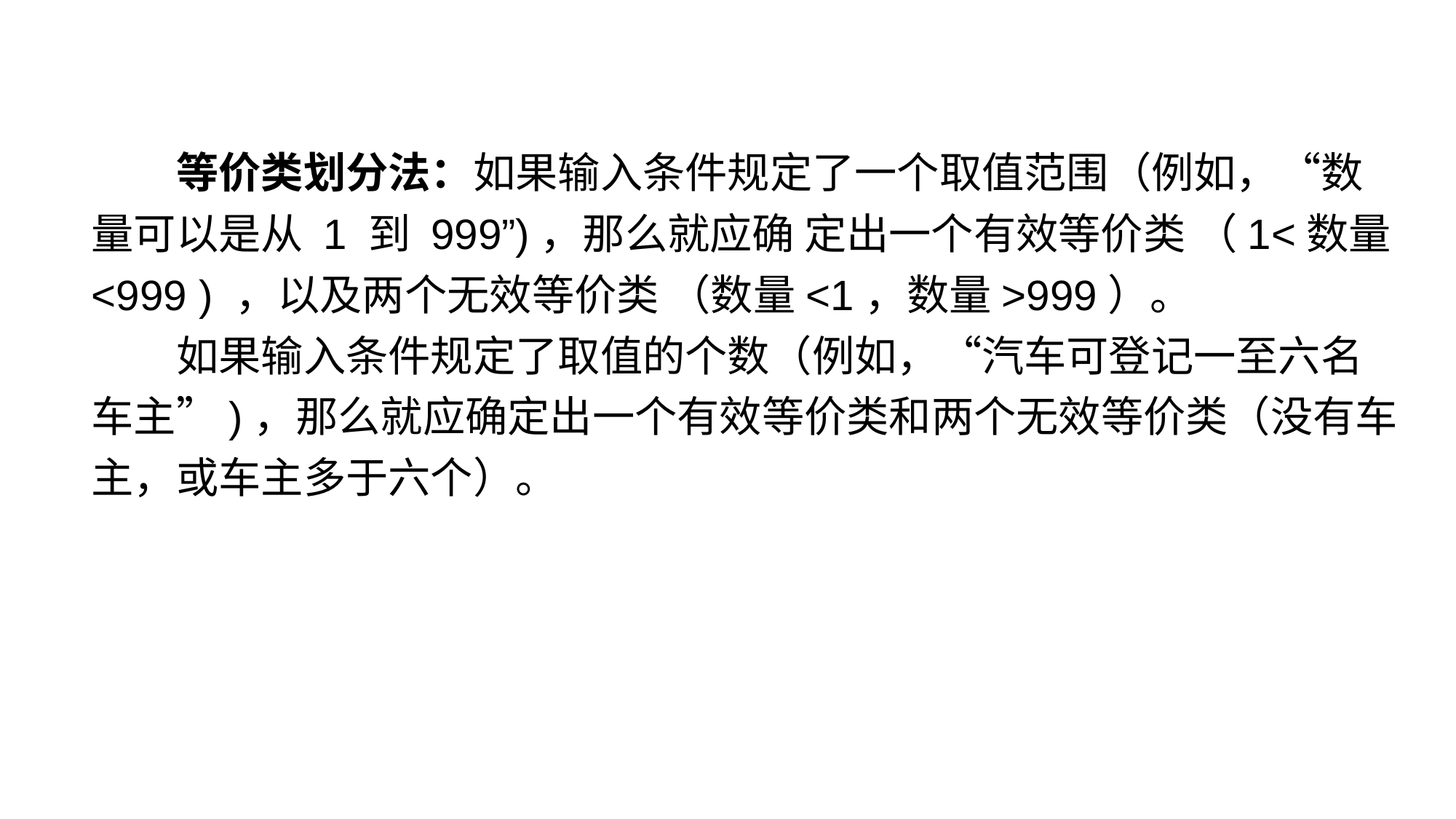

等价类划分法：如果输入条件规定了一个取值范围（例如，“数量可以是从 1 到 999”)，那么就应确 定出一个有效等价类 （1<数量<999 ) ，以及两个无效等价类 （数量<1，数量>999）。
如果输入条件规定了取值的个数（例如，“汽车可登记一至六名车主”)，那么就应确定出一个有效等价类和两个无效等价类（没有车主，或车主多于六个）。